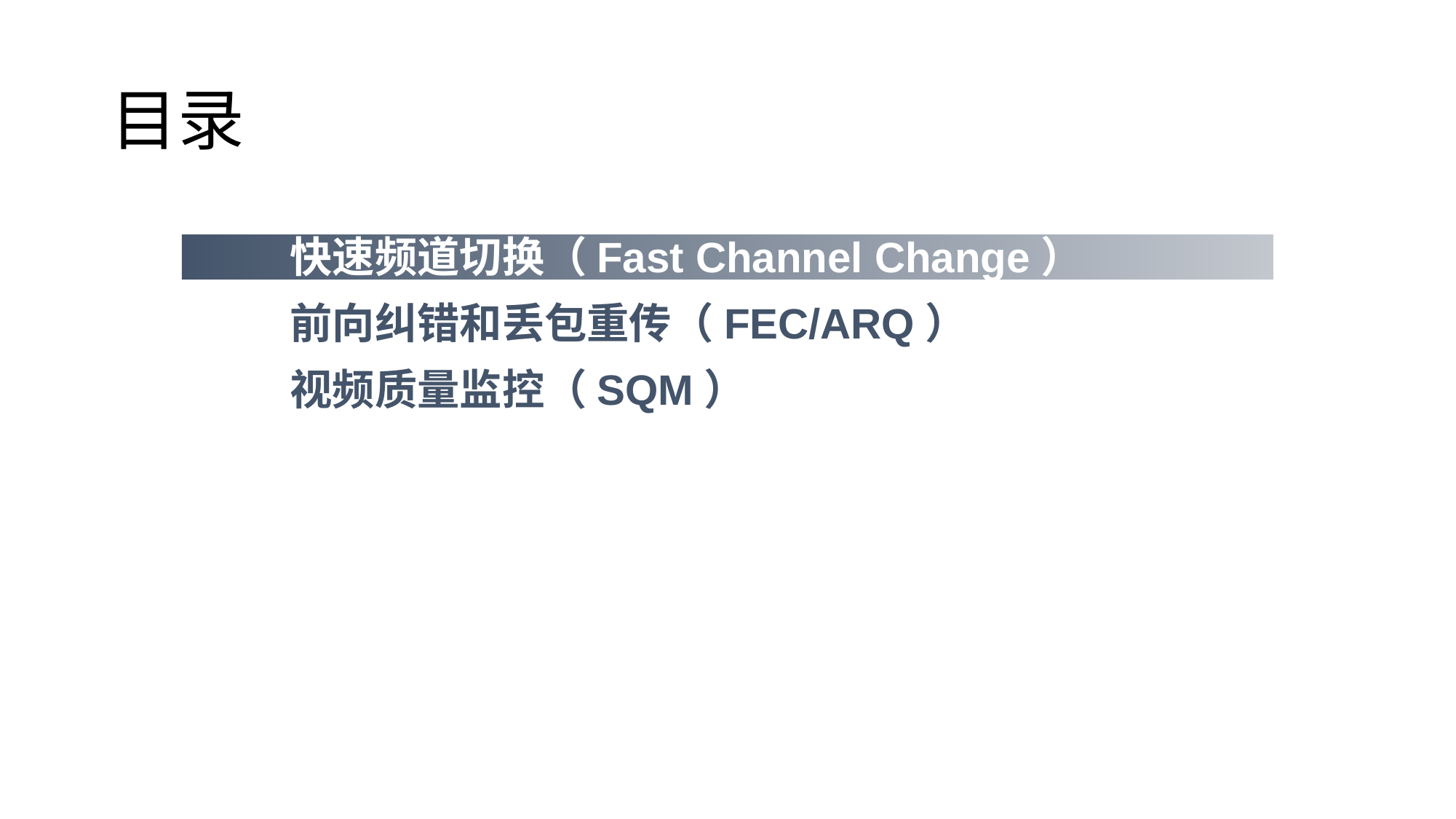

# 目录
快速频道切换（Fast Channel Change）
前向纠错和丢包重传（FEC/ARQ）
视频质量监控（SQM）